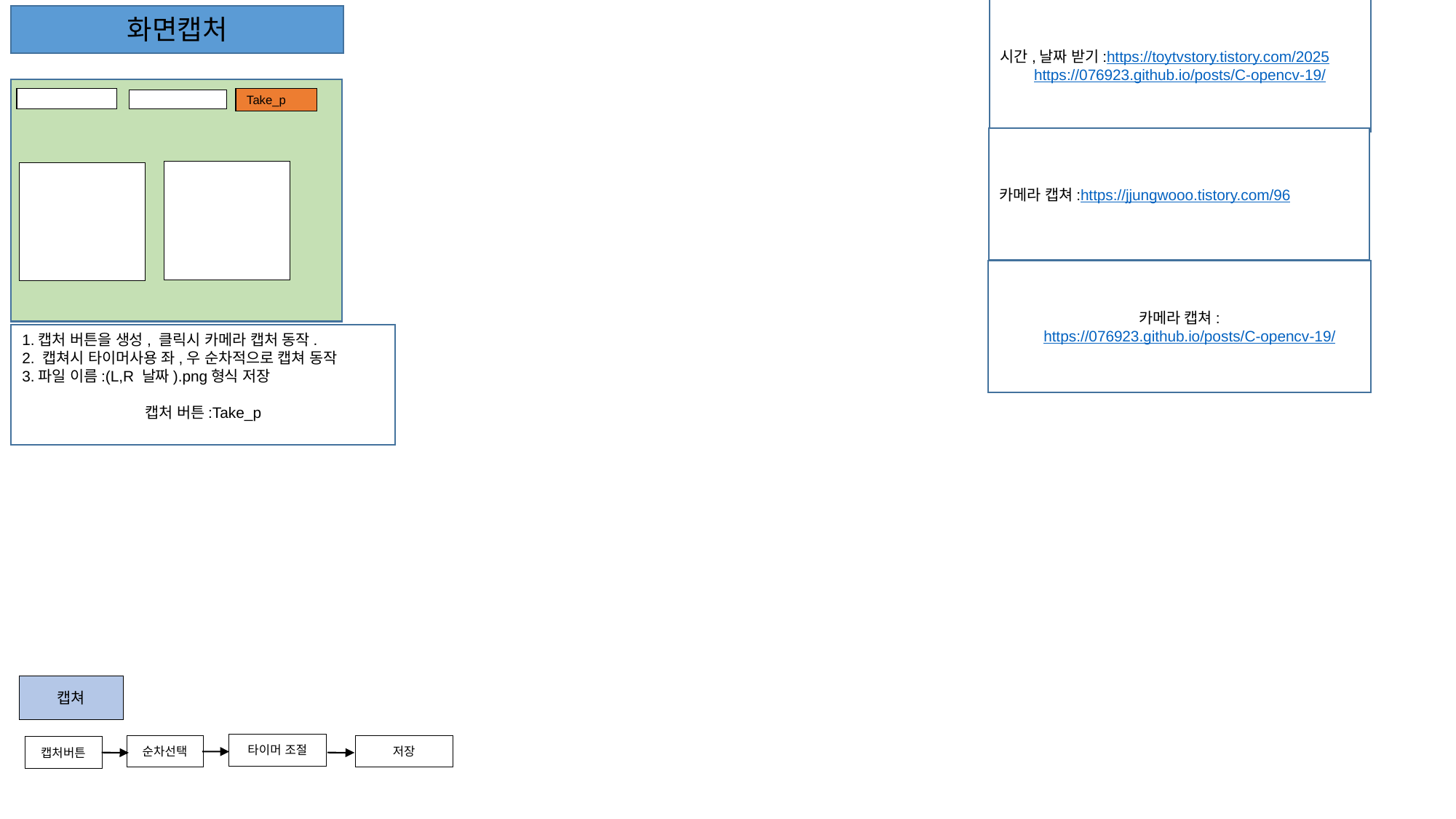

시간,날짜 받기:https://toytvstory.tistory.com/2025
        https://076923.github.io/posts/C-opencv-19/
화면캡처

Take_p

카메라 캡쳐:https://jjungwooo.tistory.com/96

카메라 캡쳐:https://076923.github.io/posts/C-opencv-19/
1.캡처 버튼을 생성, 클릭시 카메라 캡처 동작.
2. 캡쳐시 타이머사용 좌,우 순차적으로 캡쳐 동작
3.파일 이름:(L,R 날짜).png형식 저장

캡처 버튼:Take_p

캡쳐
타이머 조절
저장
순차선택
캡처버튼